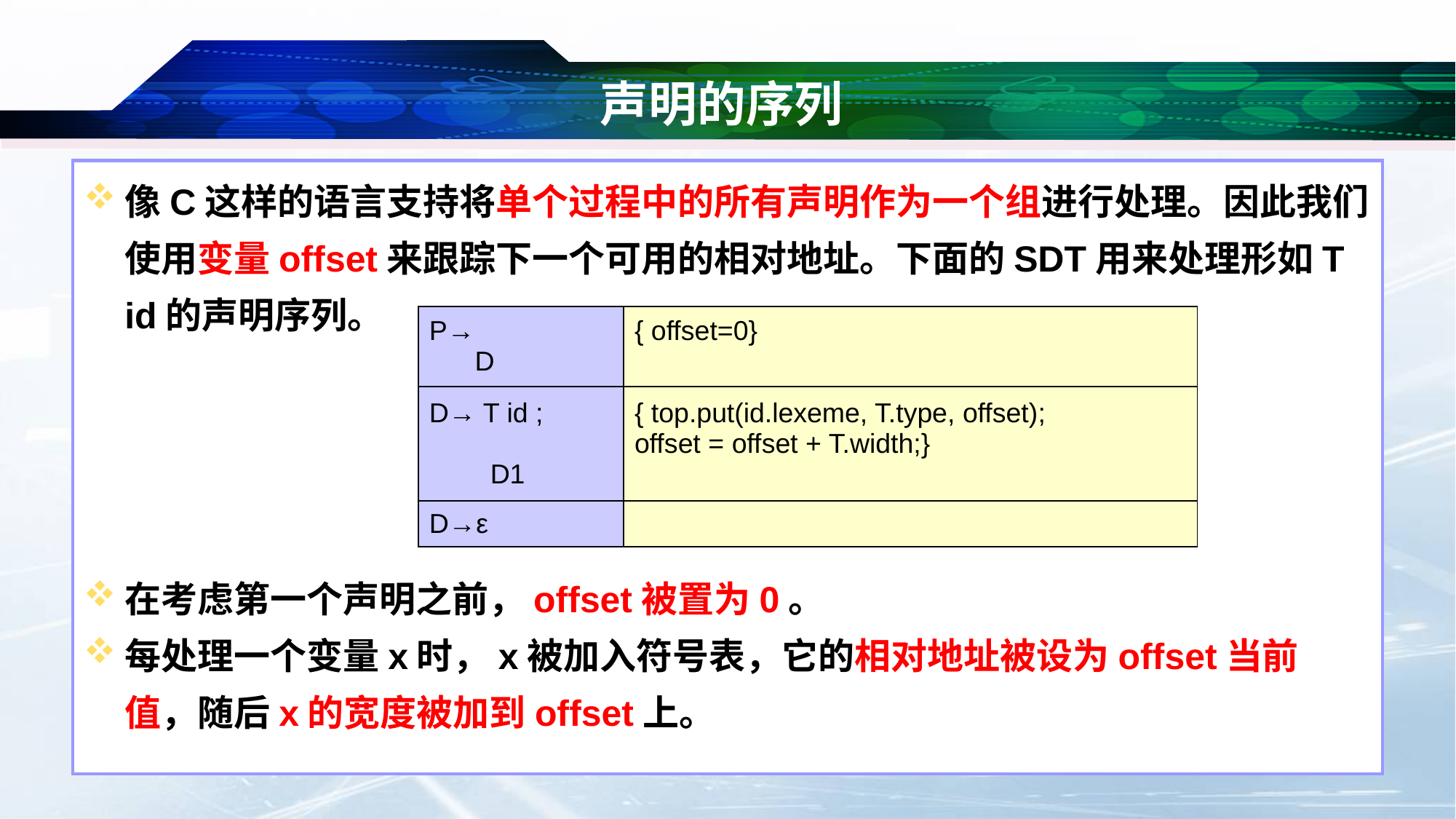

# 声明的序列
像C这样的语言支持将单个过程中的所有声明作为一个组进行处理。因此我们使用变量offset来跟踪下一个可用的相对地址。下面的SDT用来处理形如T id的声明序列。

在考虑第一个声明之前，offset被置为0。
每处理一个变量x时，x被加入符号表，它的相对地址被设为offset当前值，随后x的宽度被加到offset上。

| P→ D | { offset=0} |
| --- | --- |
| D→ T id ; D1 | { top.put(id.lexeme, T.type, offset); offset = offset + T.width;} |
| D→ε |  |